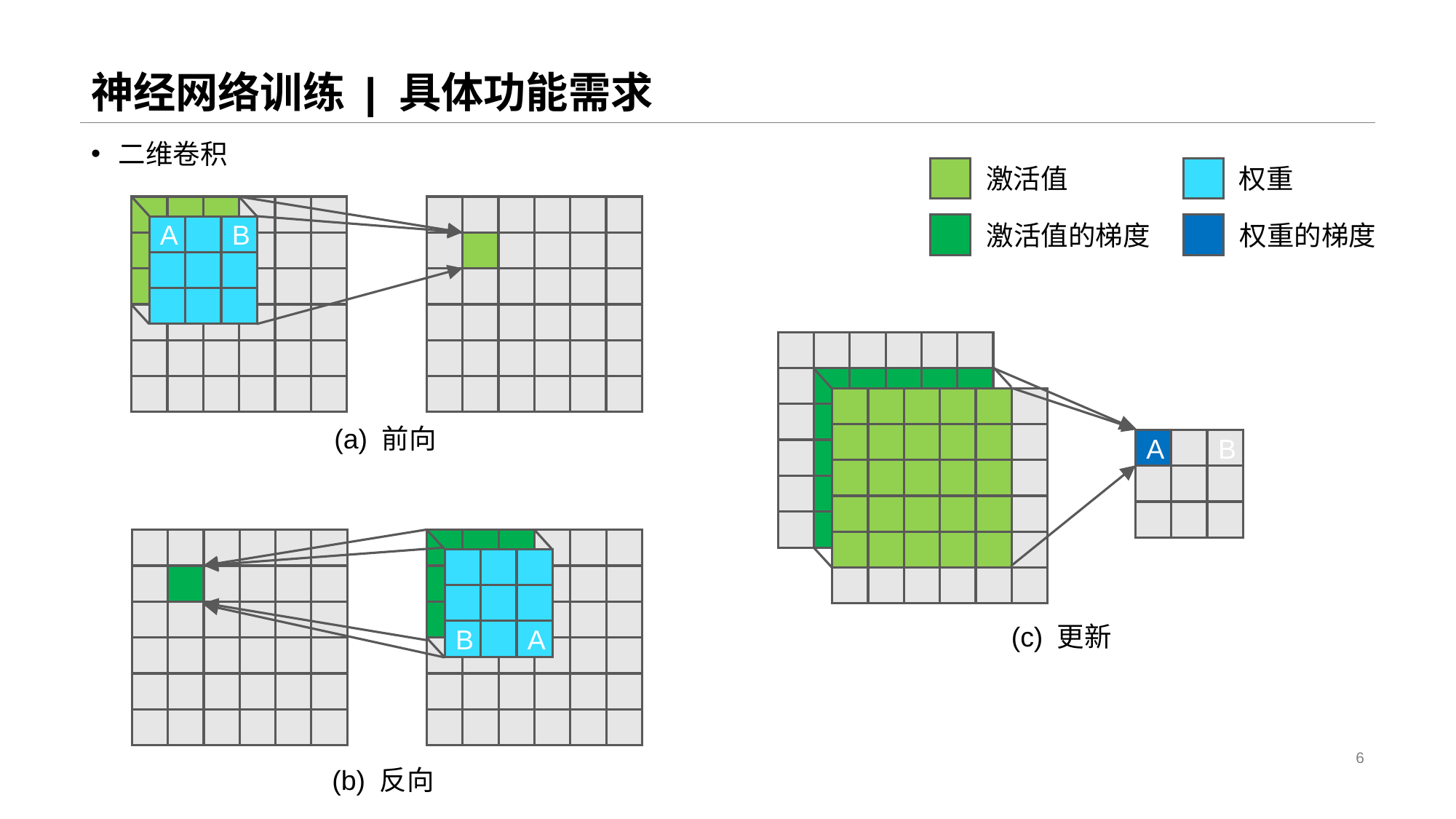

# 神经网络训练 | 具体功能需求
二维卷积
激活值

权重

激活值的梯度

权重的梯度

B
A

B
A

(a) 前向

A
B

(c) 更新
6
(b) 反向